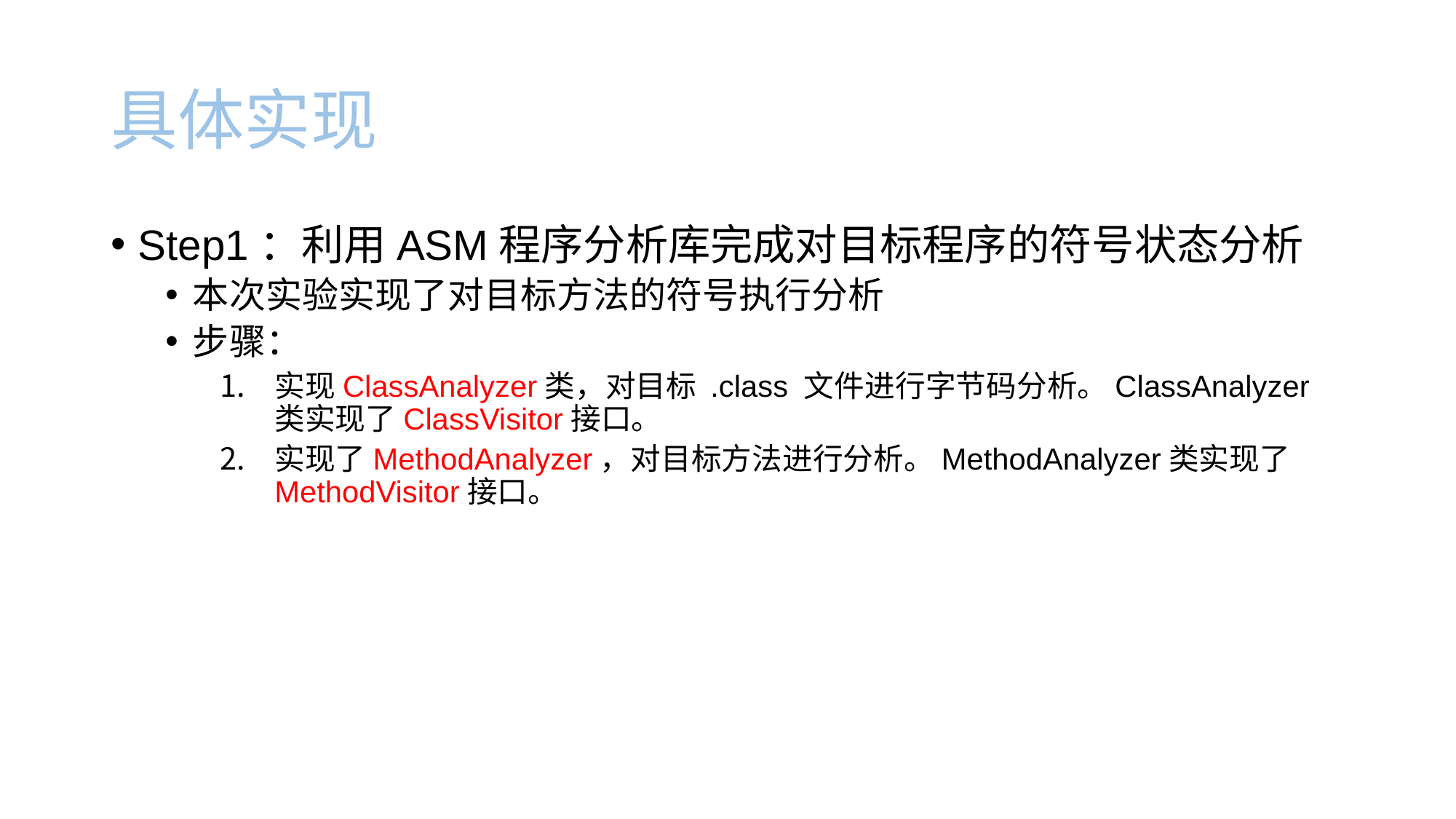

# 具体实现
Step1：利用ASM程序分析库完成对目标程序的符号状态分析
本次实验实现了对目标方法的符号执行分析
步骤：
实现ClassAnalyzer类，对目标 .class 文件进行字节码分析。ClassAnalyzer类实现了ClassVisitor接口。
实现了MethodAnalyzer，对目标方法进行分析。MethodAnalyzer类实现了MethodVisitor接口。